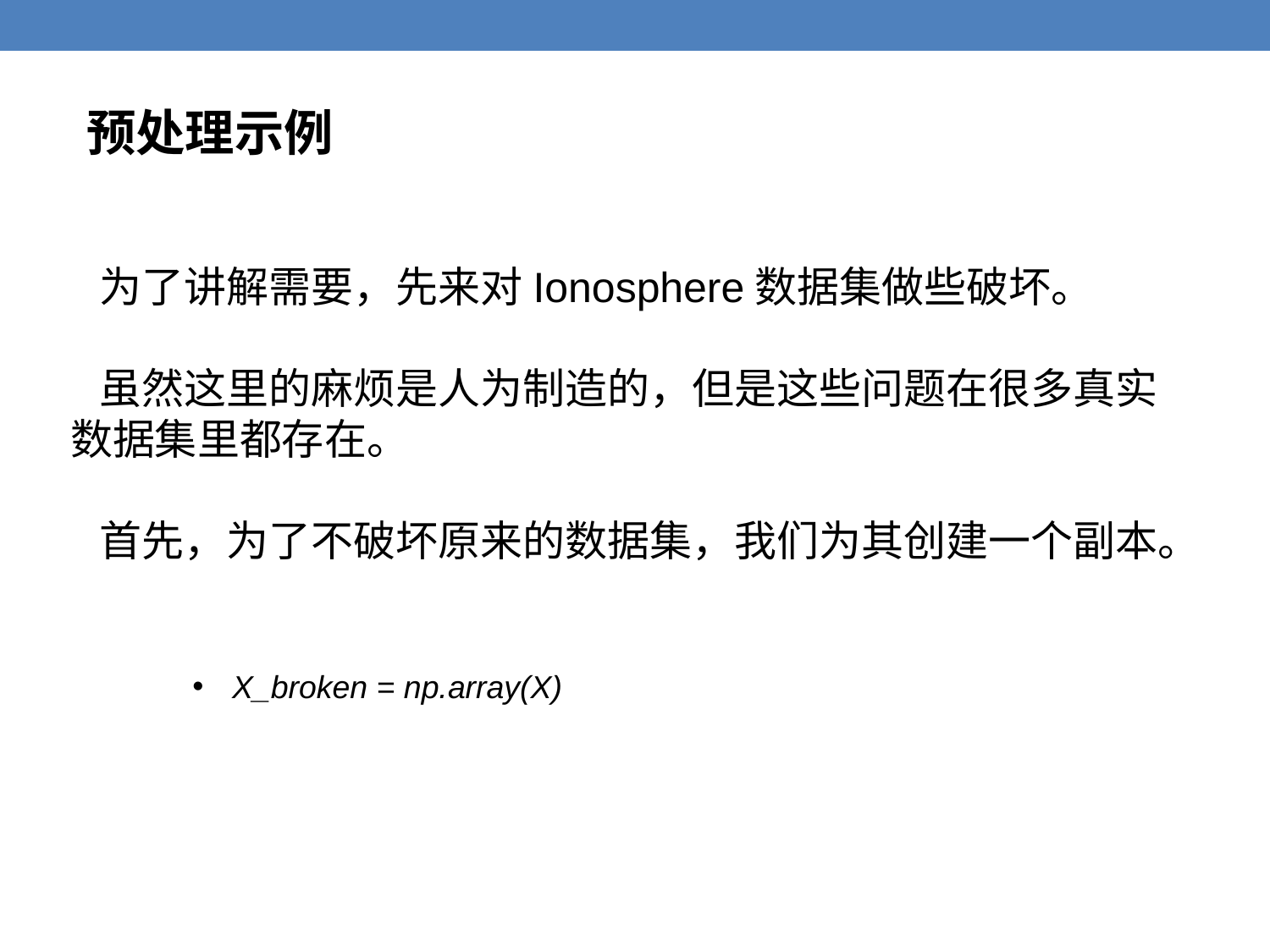

预处理示例
  为了讲解需要，先来对Ionosphere数据集做些破坏。

  虽然这里的麻烦是人为制造的，但是这些问题在很多真实数据集里都存在。

  首先，为了不破坏原来的数据集，我们为其创建一个副本。
X_broken = np.array(X)